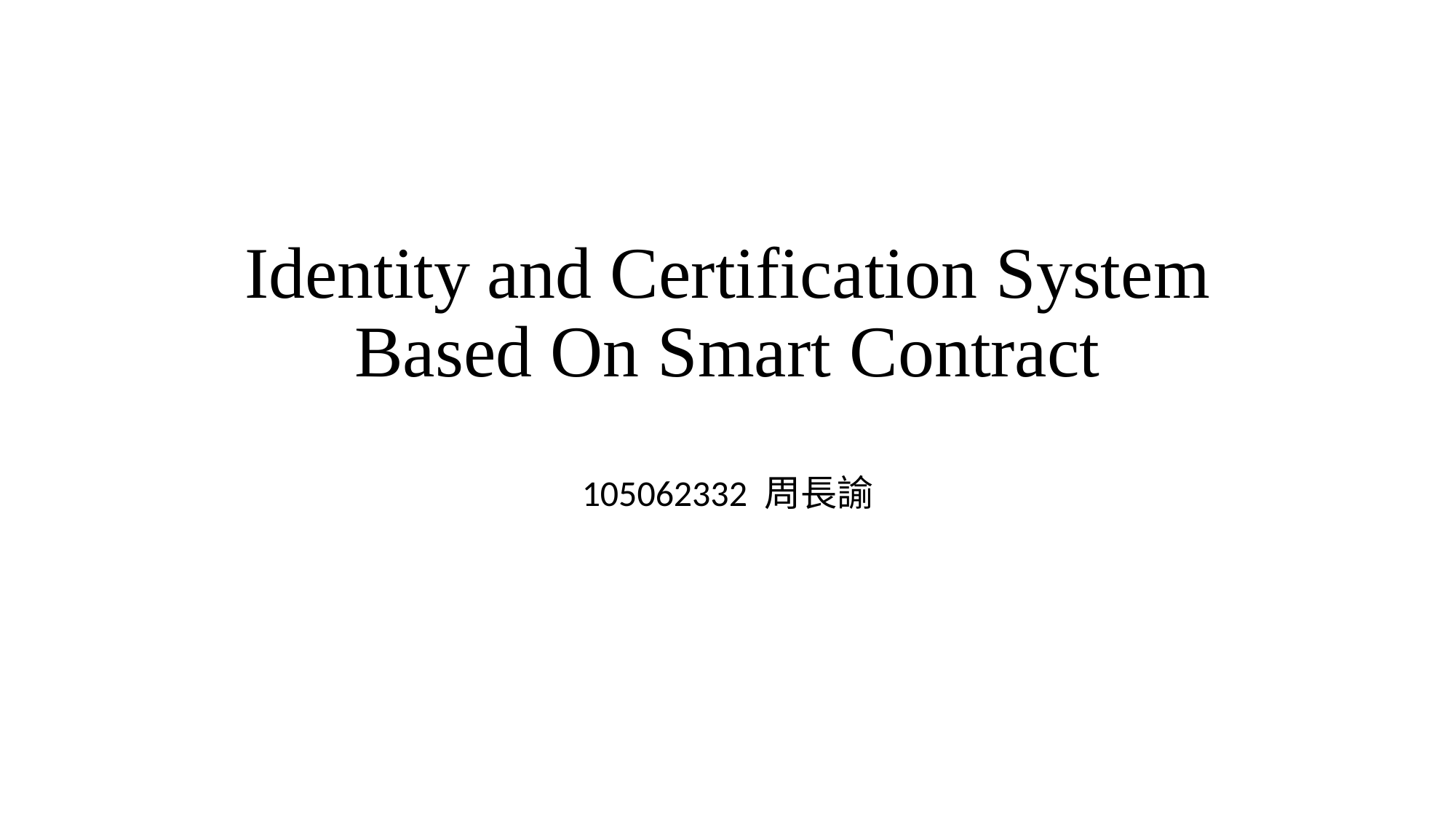

# Identity and Certification System Based On Smart Contract
105062332 周長諭